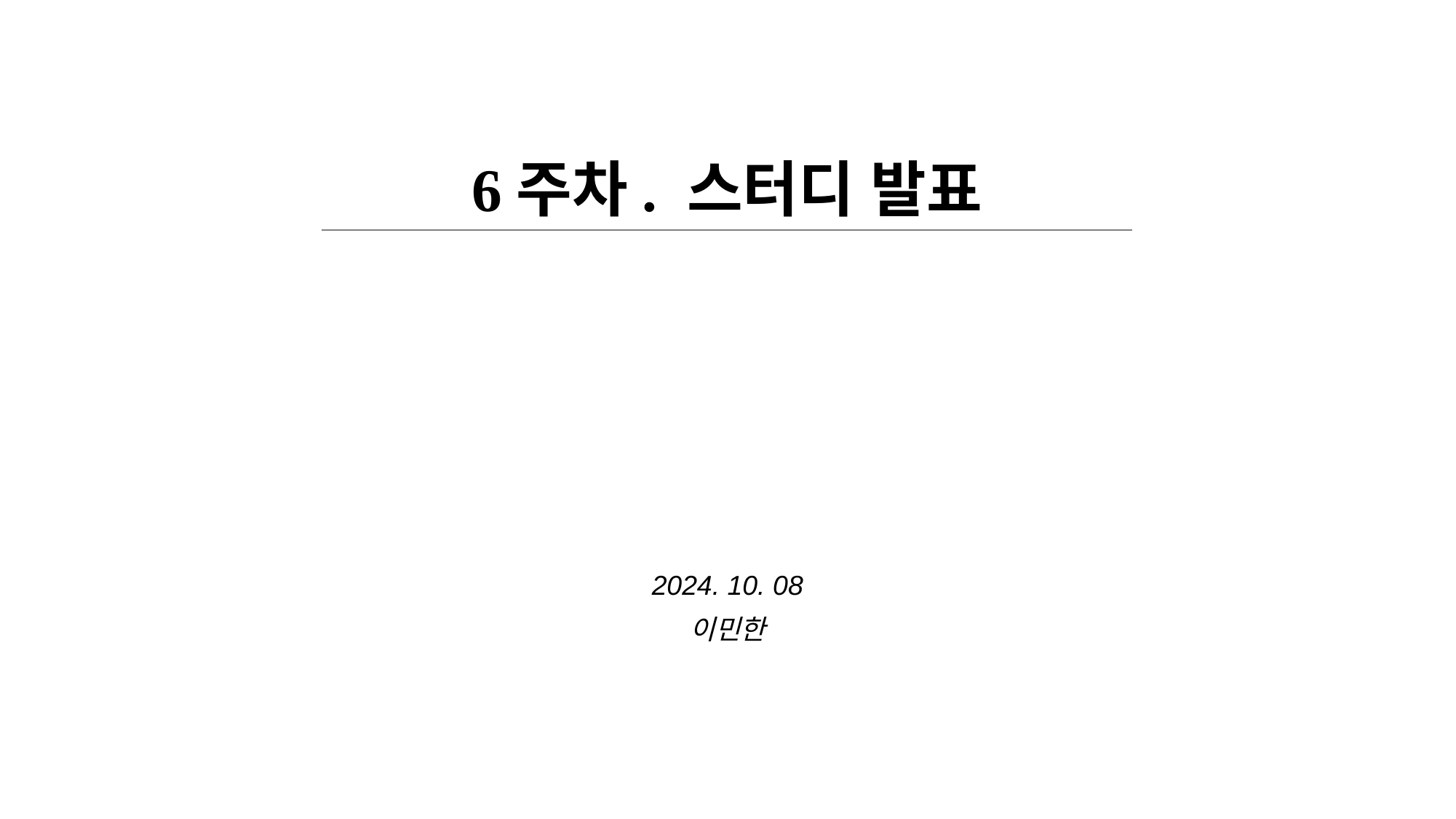

6주차. 스터디 발표
2024. 10. 08
이민한